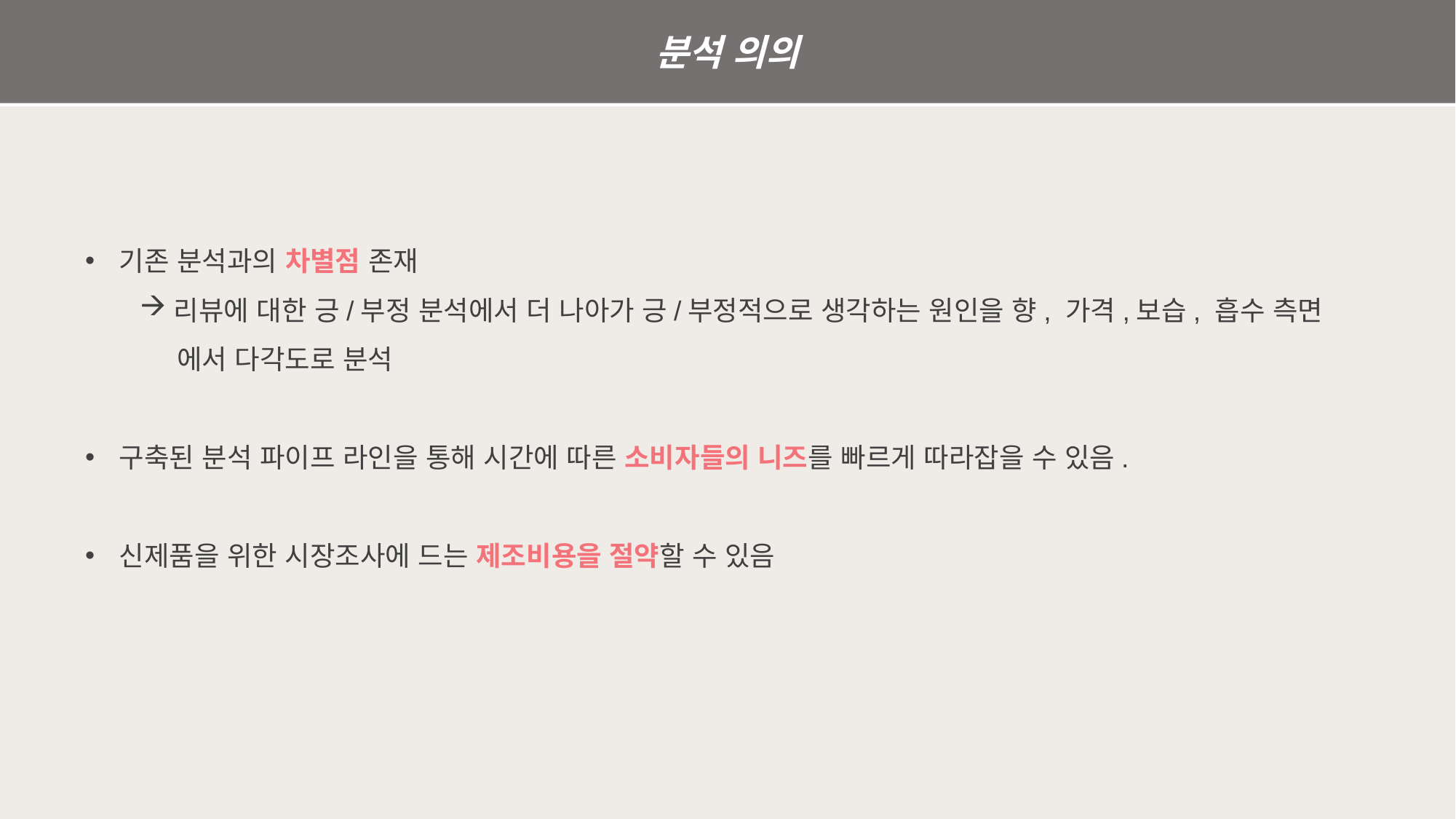

분석 의의
기존 분석과의 차별점 존재
리뷰에 대한 긍/부정 분석에서 더 나아가 긍/부정적으로 생각하는 원인을 향, 가격,보습, 흡수 측면
    에서 다각도로 분석

구축된 분석 파이프 라인을 통해 시간에 따른 소비자들의 니즈를 빠르게 따라잡을 수 있음.

신제품을 위한 시장조사에 드는 제조비용을 절약할 수 있음